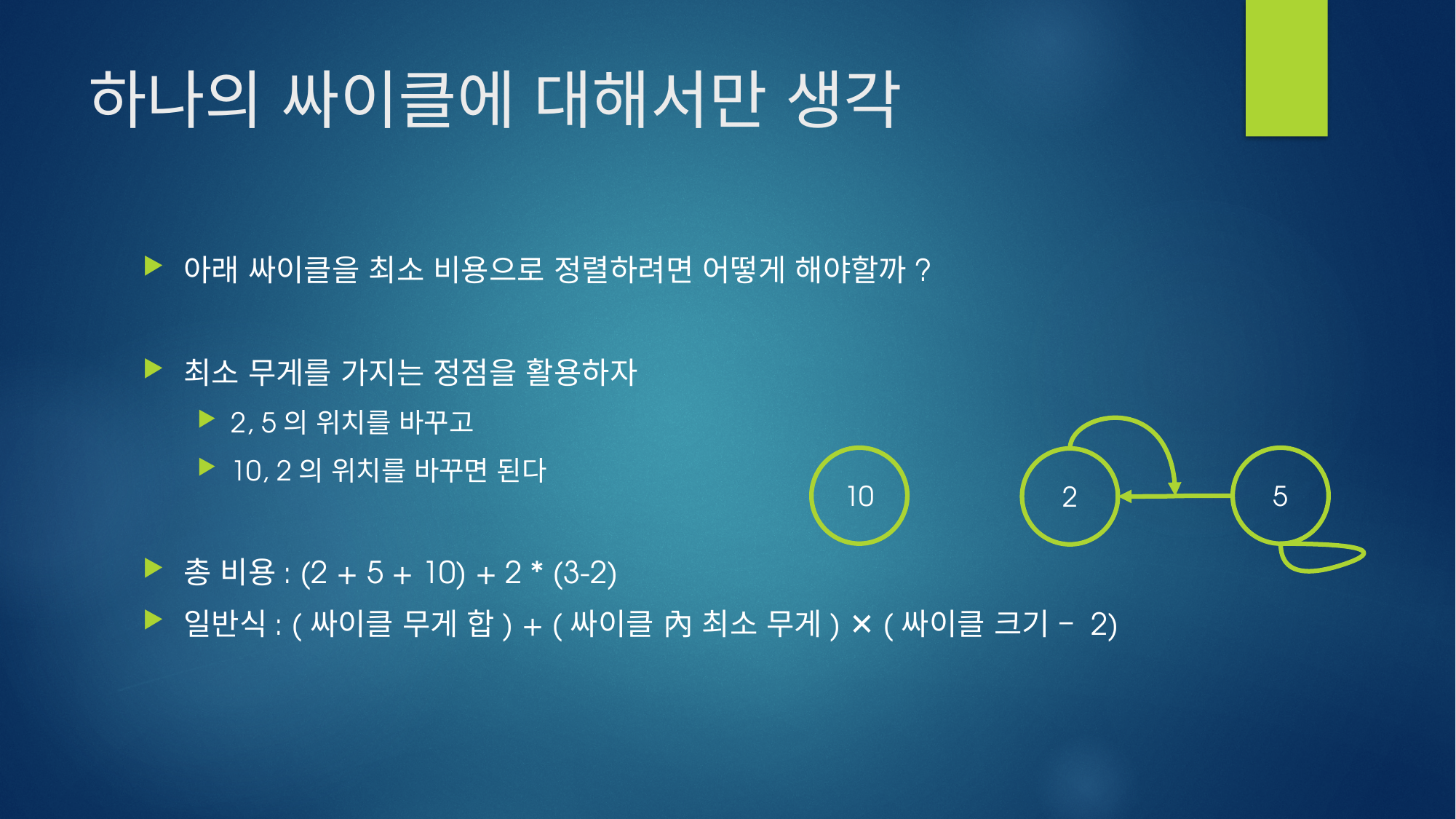

# 하나의 싸이클에 대해서만 생각
아래 싸이클을 최소 비용으로 정렬하려면 어떻게 해야할까?

최소 무게를 가지는 정점을 활용하자
2, 5의 위치를 바꾸고
10, 2의 위치를 바꾸면 된다

총 비용: (2 + 5 + 10) + 2 * (3-2)
일반식: (싸이클 무게 합) + (싸이클 內 최소 무게) ✕ (싸이클 크기 – 2)
10
5
2